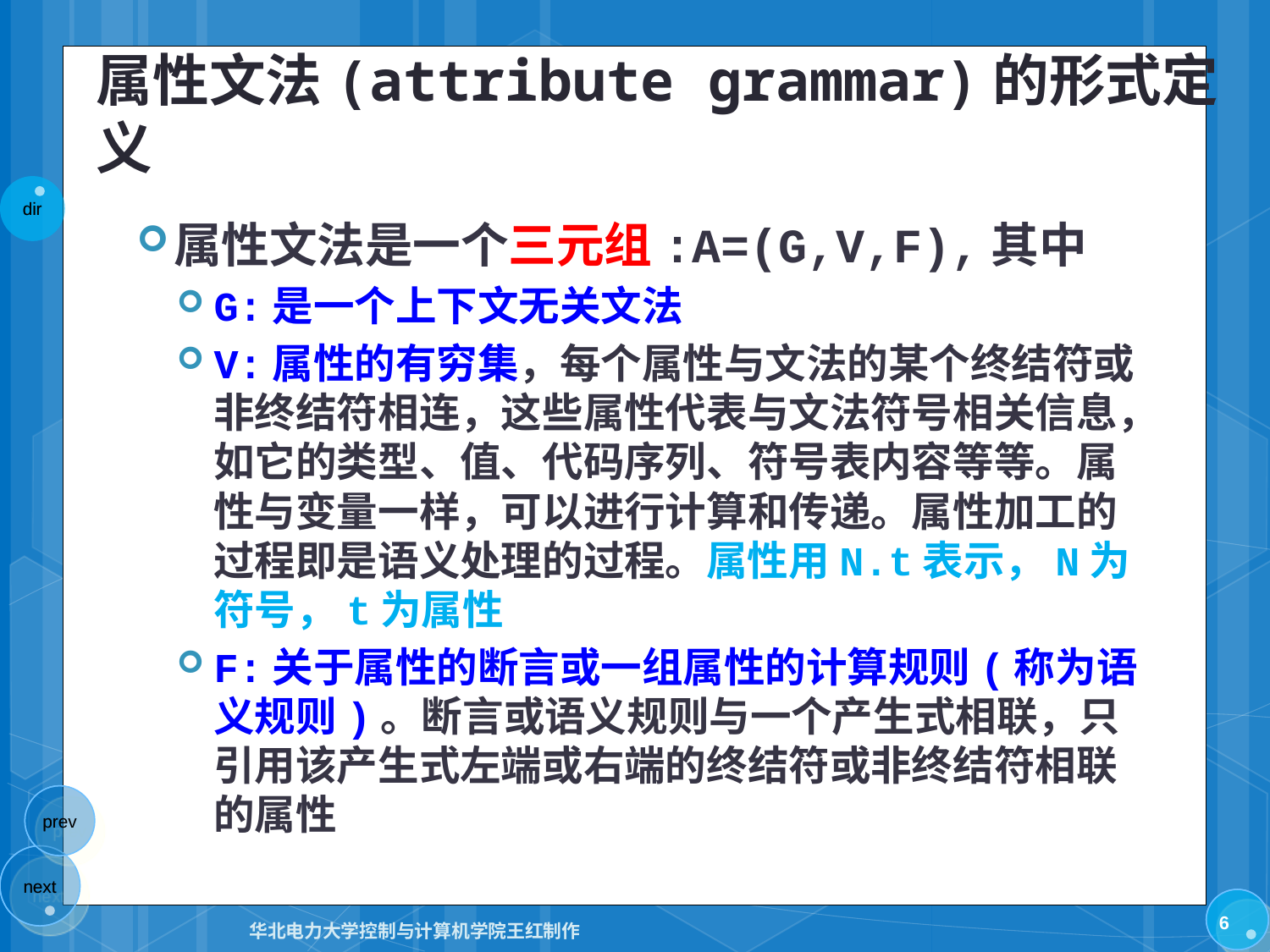

# 属性文法(attribute grammar)的形式定义
属性文法是一个三元组:A=(G,V,F),其中
G:是一个上下文无关文法
V:属性的有穷集，每个属性与文法的某个终结符或非终结符相连，这些属性代表与文法符号相关信息，如它的类型、值、代码序列、符号表内容等等。属性与变量一样，可以进行计算和传递。属性加工的过程即是语义处理的过程。属性用N.t表示，N为符号，t为属性
F:关于属性的断言或一组属性的计算规则(称为语义规则)。断言或语义规则与一个产生式相联，只引用该产生式左端或右端的终结符或非终结符相联的属性
6
华北电力大学控制与计算机学院王红制作